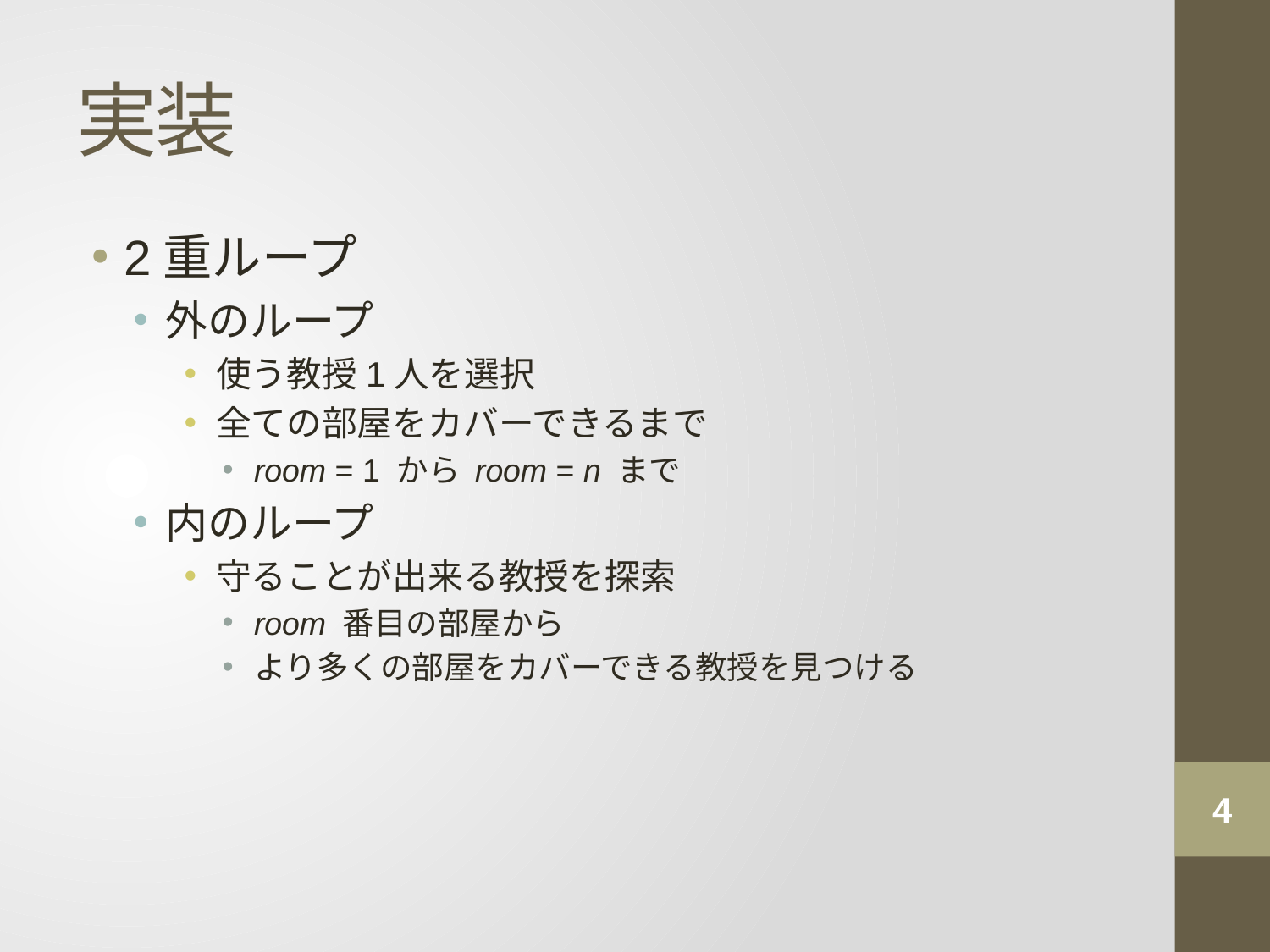

# 実装
2重ループ
外のループ
使う教授1人を選択
全ての部屋をカバーできるまで
room = 1 から room = n まで
内のループ
守ることが出来る教授を探索
room 番目の部屋から
より多くの部屋をカバーできる教授を見つける